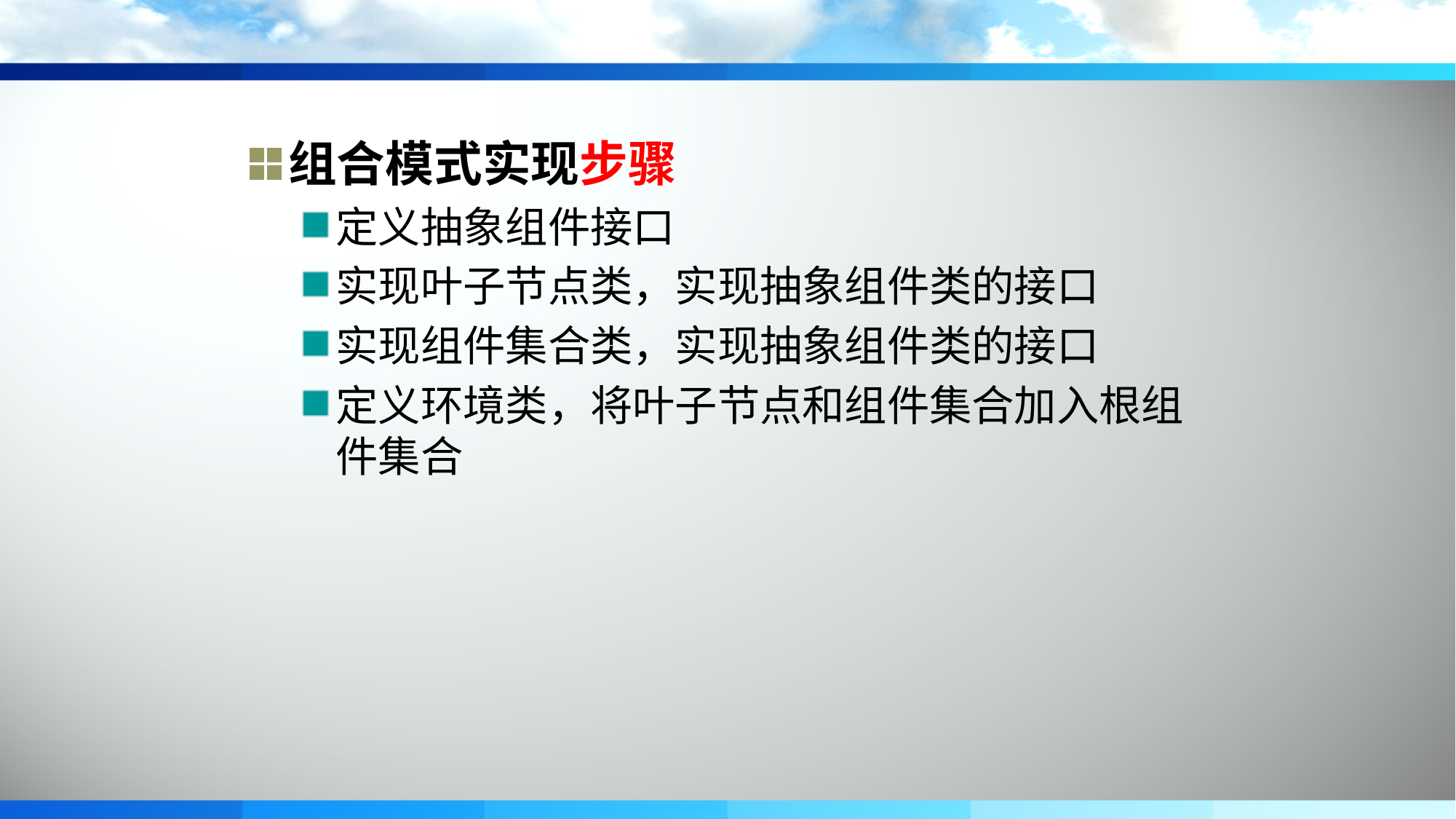

组合模式实现步骤
定义抽象组件接口
实现叶子节点类，实现抽象组件类的接口
实现组件集合类，实现抽象组件类的接口
定义环境类，将叶子节点和组件集合加入根组件集合